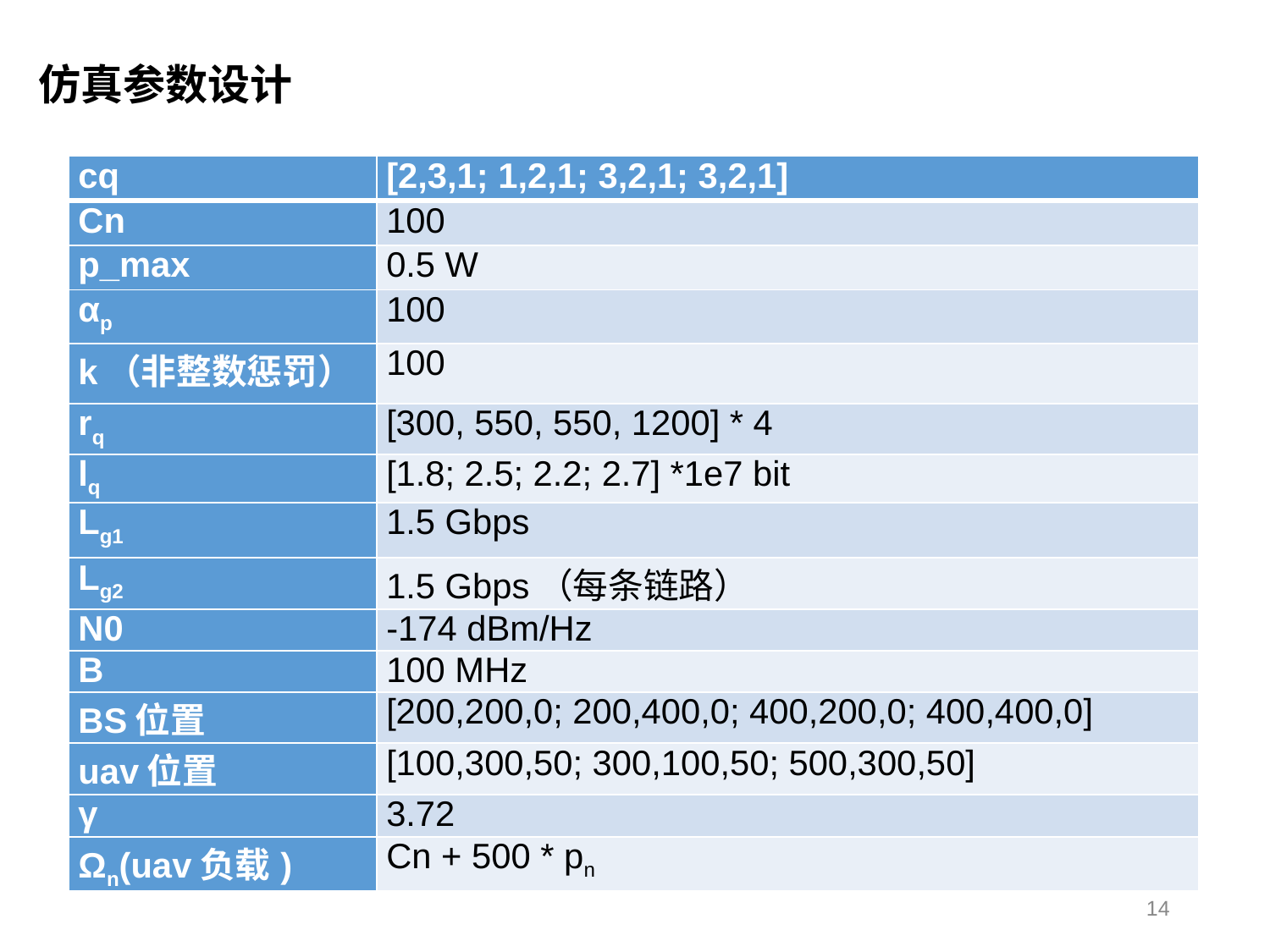

仿真参数设计
| cq | [2,3,1; 1,2,1; 3,2,1; 3,2,1] |
| --- | --- |
| Cn | 100 |
| p\_max | 0.5 W |
| αp | 100 |
| k（非整数惩罚） | 100 |
| rq | [300, 550, 550, 1200] \* 4 |
| lq | [1.8; 2.5; 2.2; 2.7] \*1e7 bit |
| Lg1 | 1.5 Gbps |
| Lg2 | 1.5 Gbps（每条链路） |
| N0 | -174 dBm/Hz |
| B | 100 MHz |
| BS位置 | [200,200,0; 200,400,0; 400,200,0; 400,400,0] |
| uav位置 | [100,300,50; 300,100,50; 500,300,50] |
| γ | 3.72 |
| Ωn(uav负载) | Cn + 500 \* pn |
14